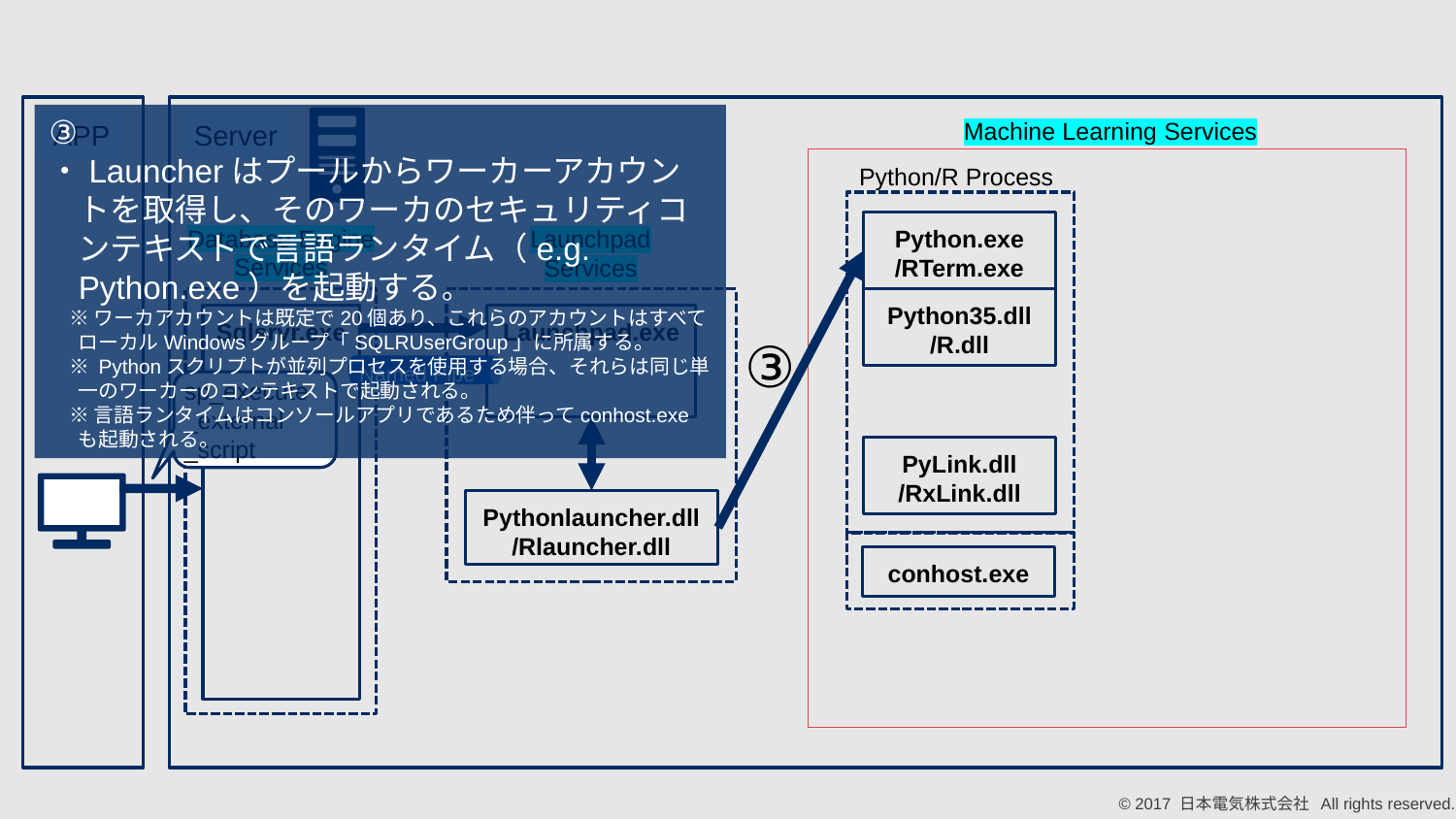

③
・Launcherはプールからワーカーアカウントを取得し、そのワーカのセキュリティコンテキストで言語ランタイム（e.g. Python.exe）を起動する。
　※ ワーカアカウントは既定で20個あり、これらのアカウントはすべてローカルWindowsグループ「SQLRUserGroup」に所属する。
　※ Pythonスクリプトが並列プロセスを使用する場合、それらは同じ単一のワーカーのコンテキストで起動される。
　※ 言語ランタイムはコンソールアプリであるため伴ってconhost.exeも起動される。

Machine Learning Services
Server
APP

Python/R Process

Python.exe
/RTerm.exe
Database Engine
Services
Launchpad
Services
Python35.dll
/R.dll

Sqlsrvr.exe
Launchpad.exe
③

Named Pipe
sp_execute
_external
_script
PyLink.dll
/RxLink.dll

Pythonlauncher.dll
/Rlauncher.dll

conhost.exe